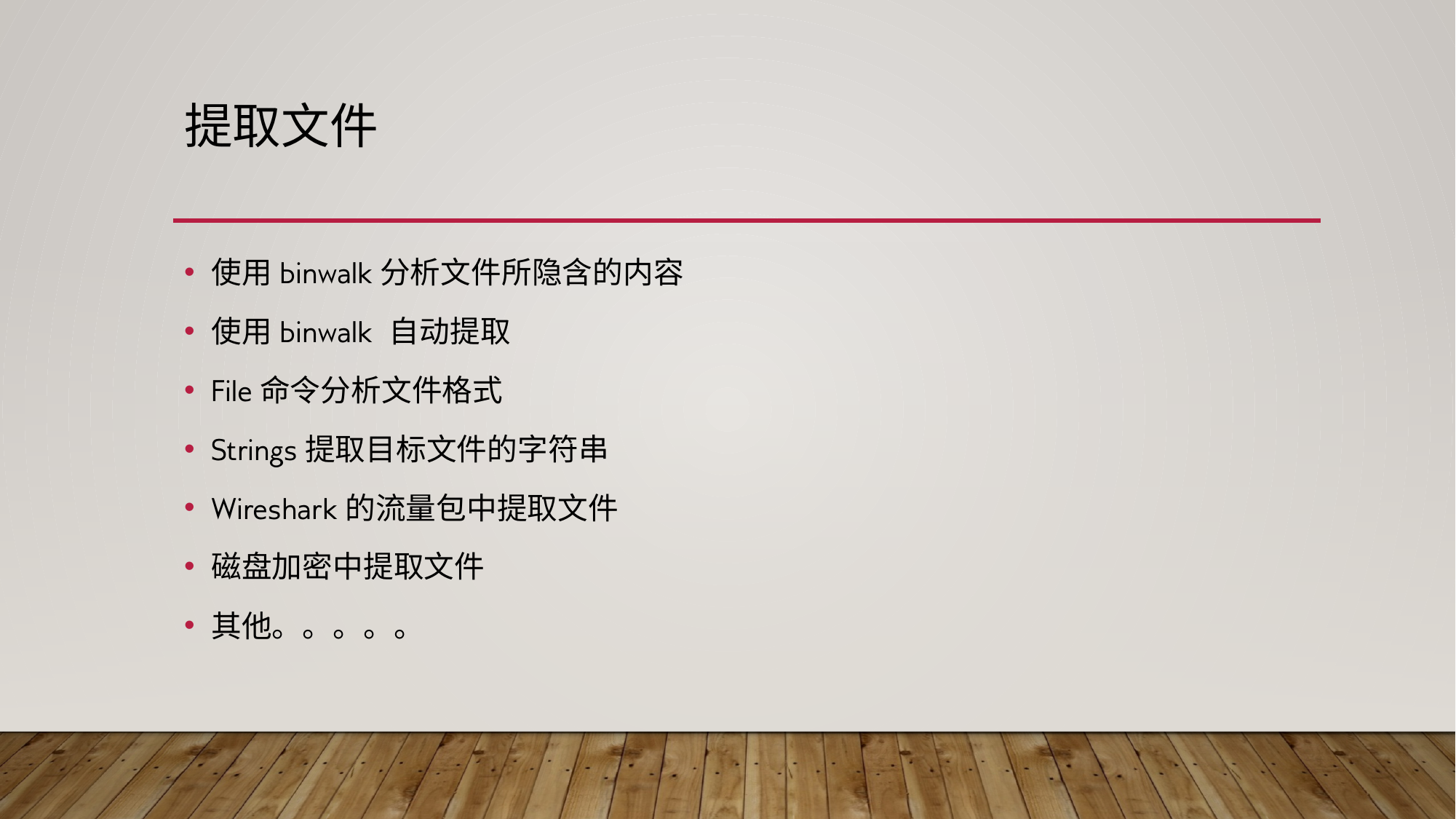

# 提取文件
使用binwalk分析文件所隐含的内容
使用binwalk 自动提取
File命令分析文件格式
Strings提取目标文件的字符串
Wireshark的流量包中提取文件
磁盘加密中提取文件
其他。。。。。